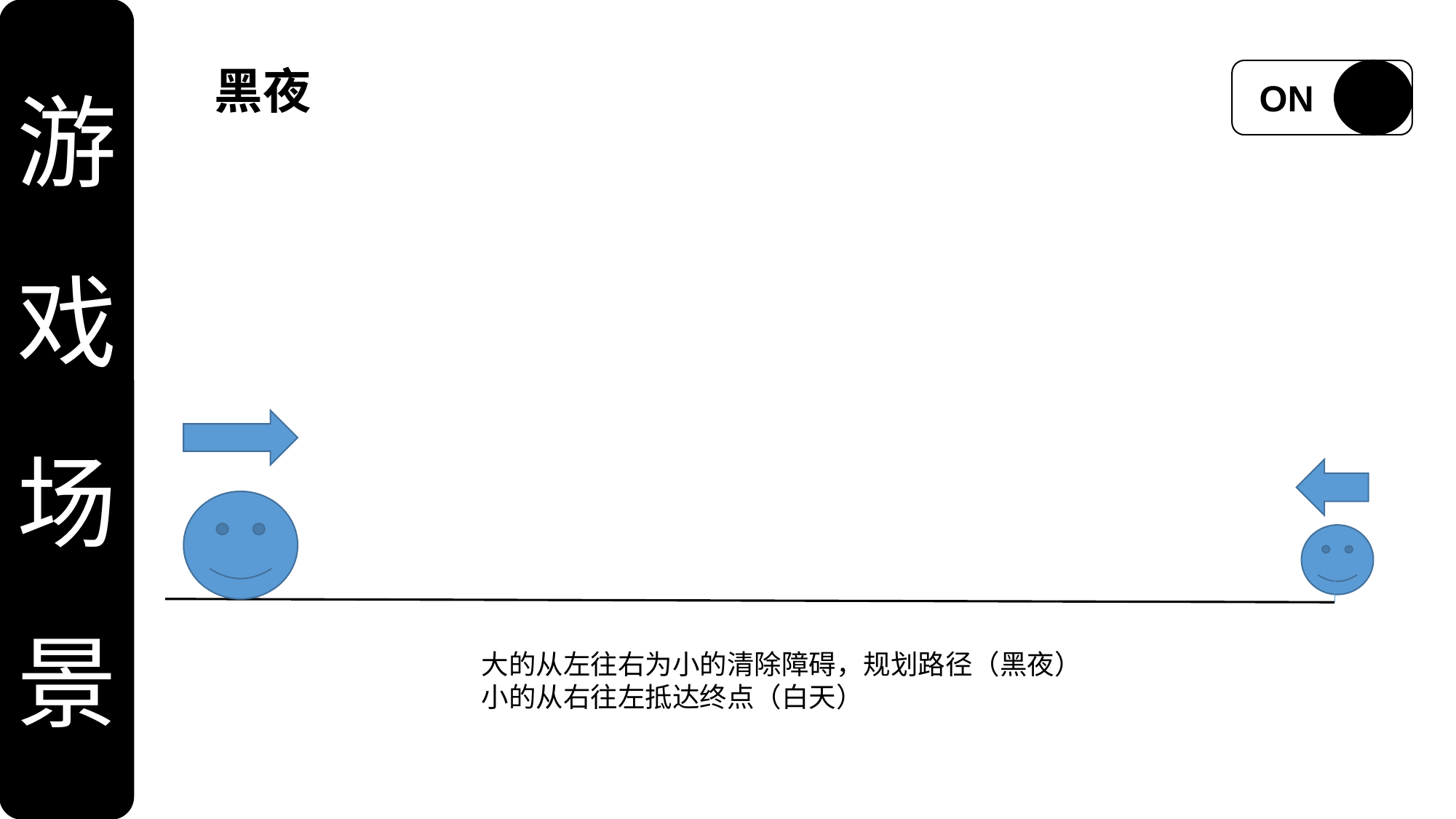

游
戏
场
景

黑夜

ON

大的从左往右为小的清除障碍，规划路径（黑夜）
小的从右往左抵达终点（白天）